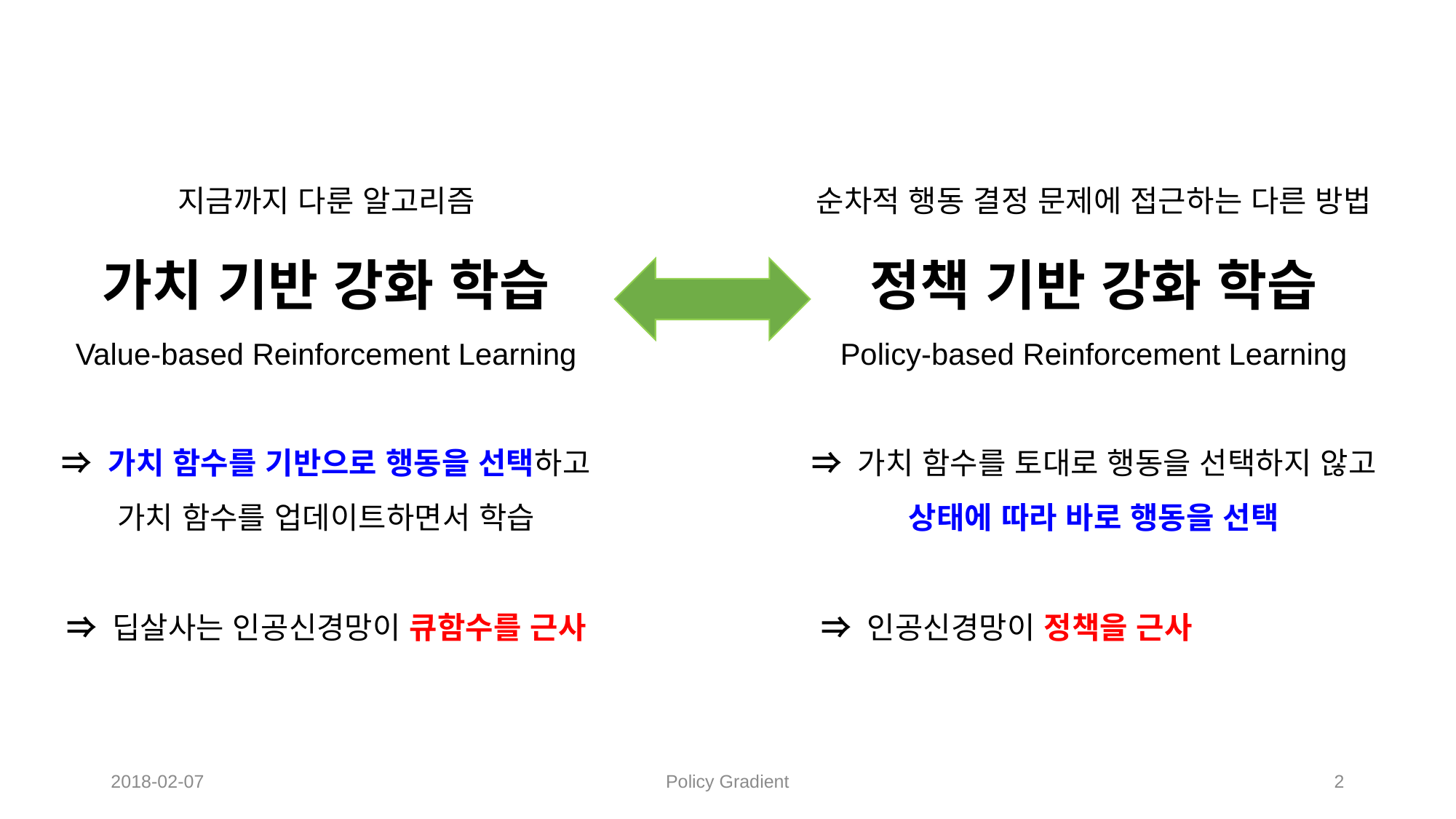

지금까지 다룬 알고리즘
가치 기반 강화 학습
Value-based Reinforcement Learning

⇒ 가치 함수를 기반으로 행동을 선택하고
가치 함수를 업데이트하면서 학습

⇒ 딥살사는 인공신경망이 큐함수를 근사
순차적 행동 결정 문제에 접근하는 다른 방법
정책 기반 강화 학습
Policy-based Reinforcement Learning

⇒ 가치 함수를 토대로 행동을 선택하지 않고 상태에 따라 바로 행동을 선택

⇒ 인공신경망이 정책을 근사

2018-02-07
Policy Gradient
2